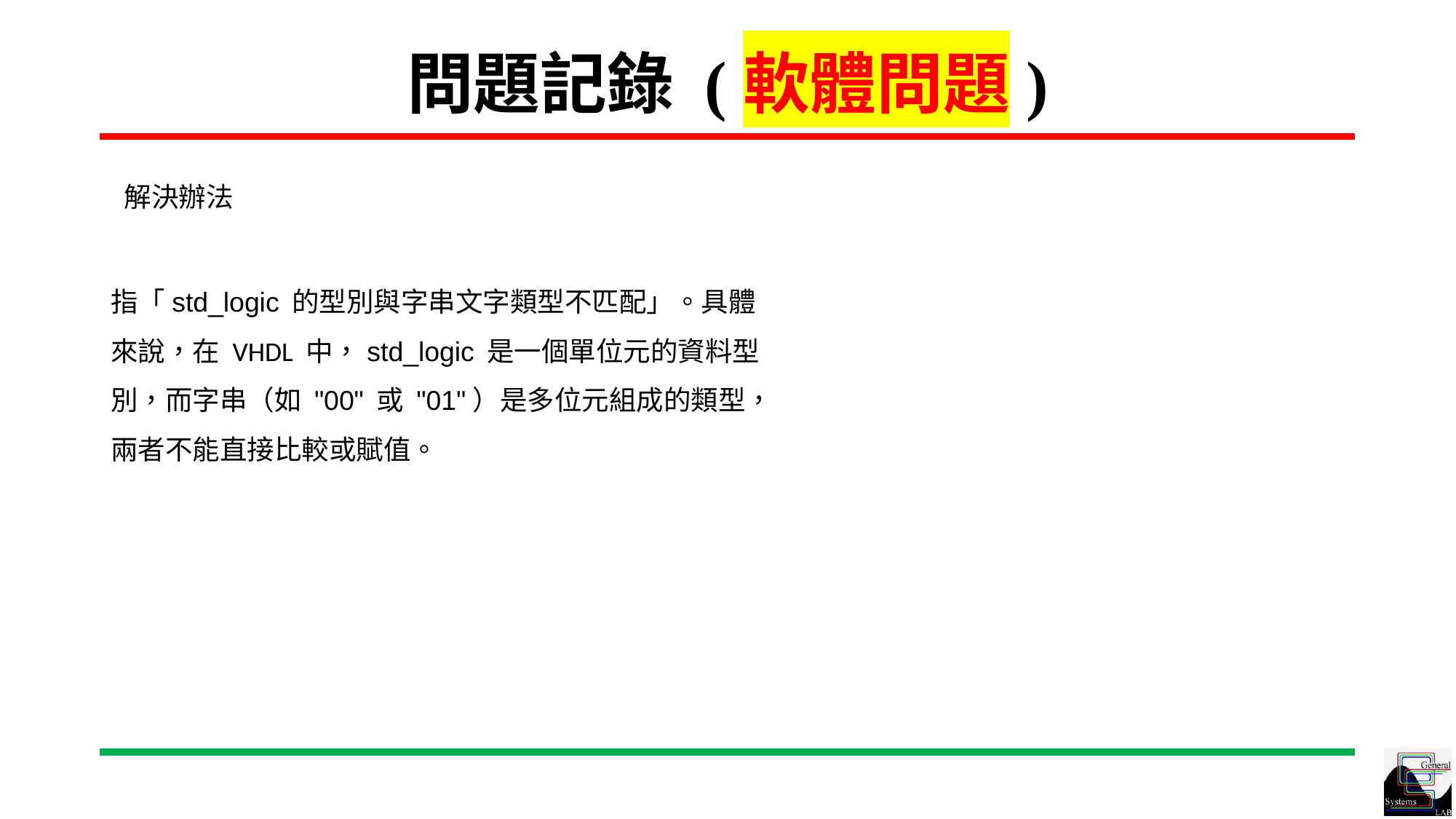

# 問題記錄 (軟體問題)
解決辦法
指「std_logic 的型別與字串文字類型不匹配」。具體來說，在 VHDL 中，std_logic 是一個單位元的資料型別，而字串（如 "00" 或 "01"）是多位元組成的類型，兩者不能直接比較或賦值。